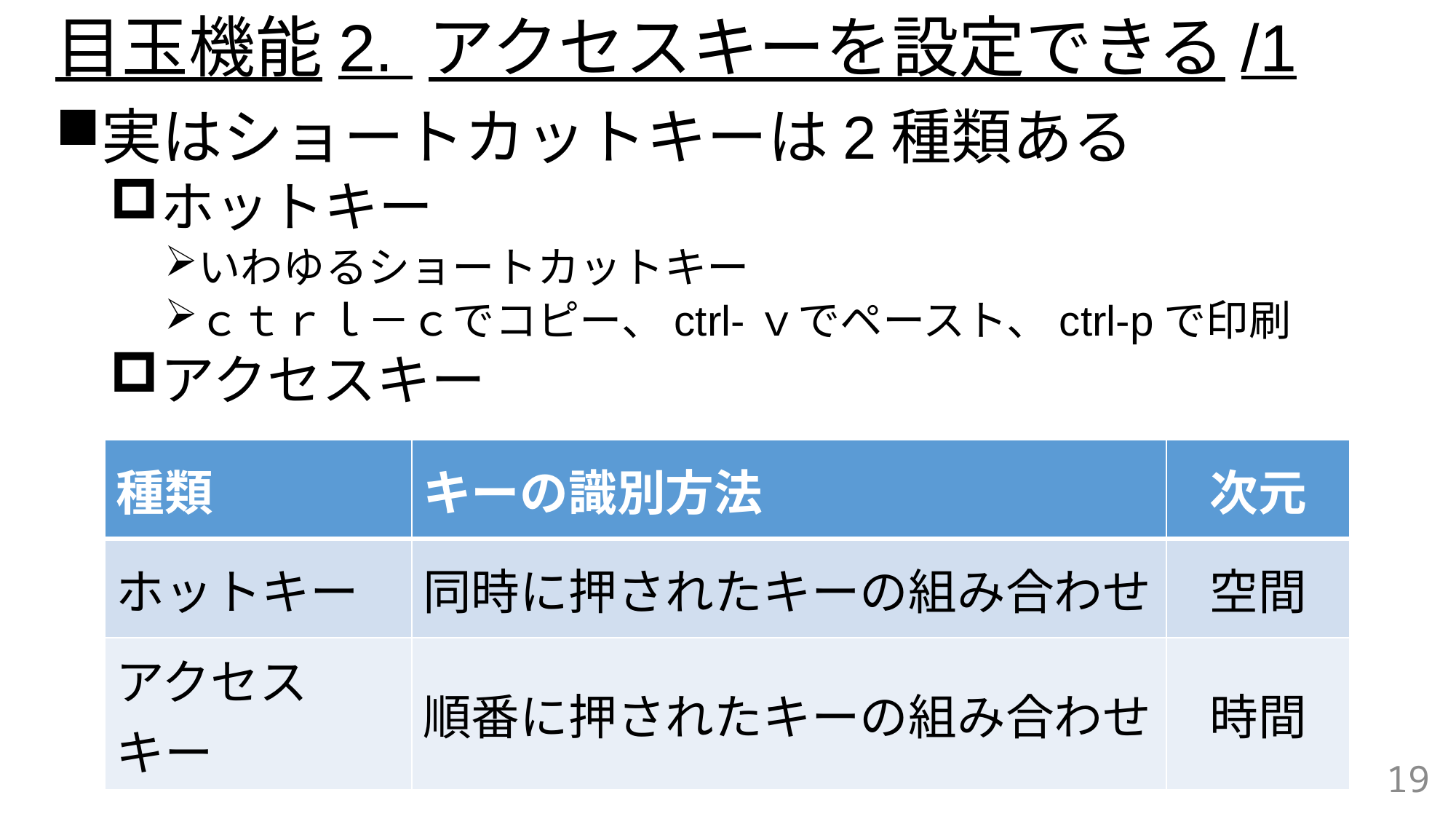

# 目玉機能2. アクセスキーを設定できる/1
実はショートカットキーは2種類ある
ホットキー
いわゆるショートカットキー
ｃｔｒｌ－ｃでコピー、ctrl-ｖでペースト、ctrl-pで印刷
アクセスキー

| 種類 | キーの識別方法 | 次元 |
| --- | --- | --- |
| ホットキー | 同時に押されたキーの組み合わせ | 空間 |
| アクセスキー | 順番に押されたキーの組み合わせ | 時間 |
19